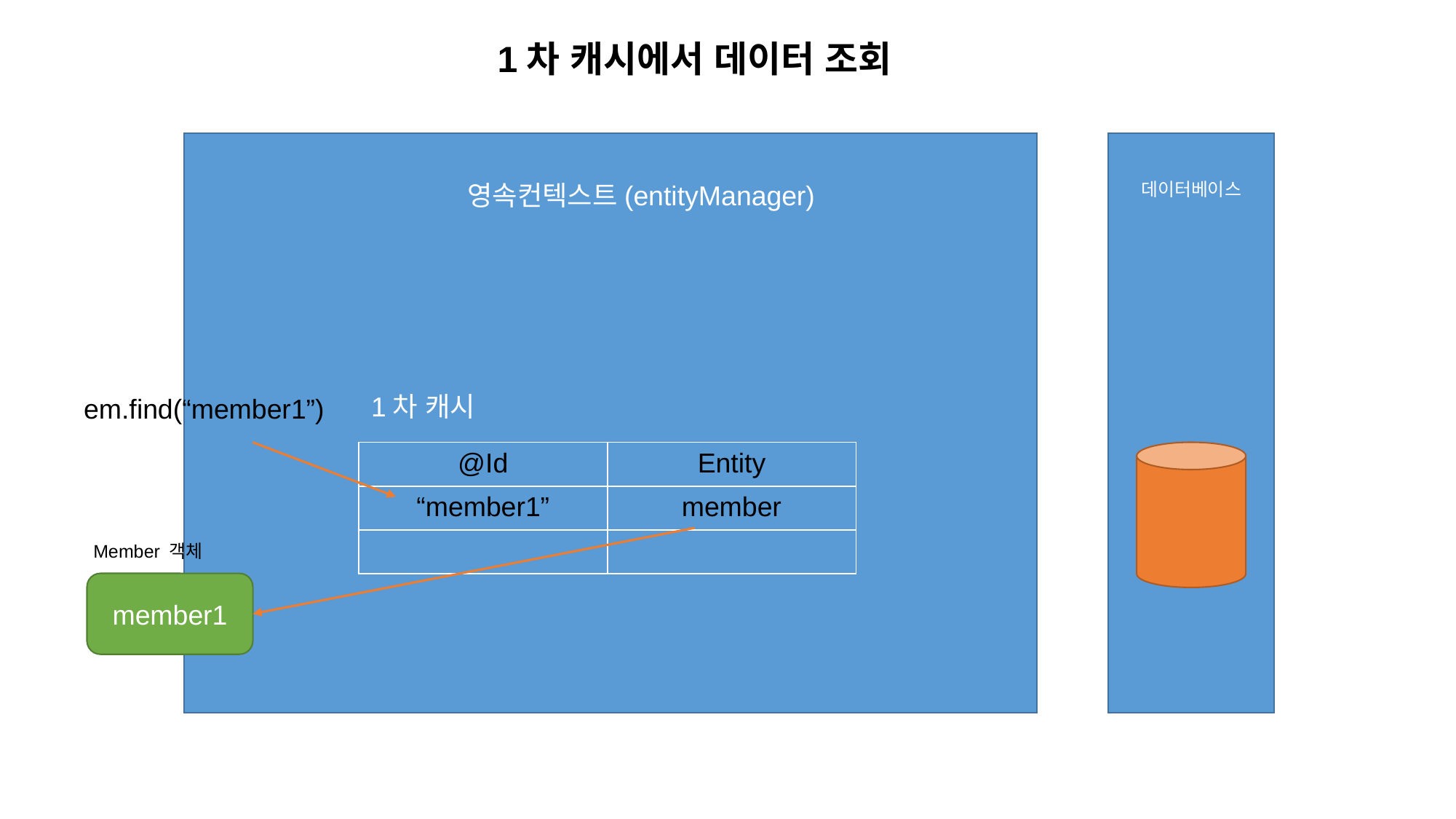

1차 캐시에서 데이터 조회

영속컨텍스트(entityManager)
데이터베이스
1차 캐시
em.find(“member1”)
| @Id | Entity |
| --- | --- |
| “member1” | member |
|  |  |

Member 객체
member1